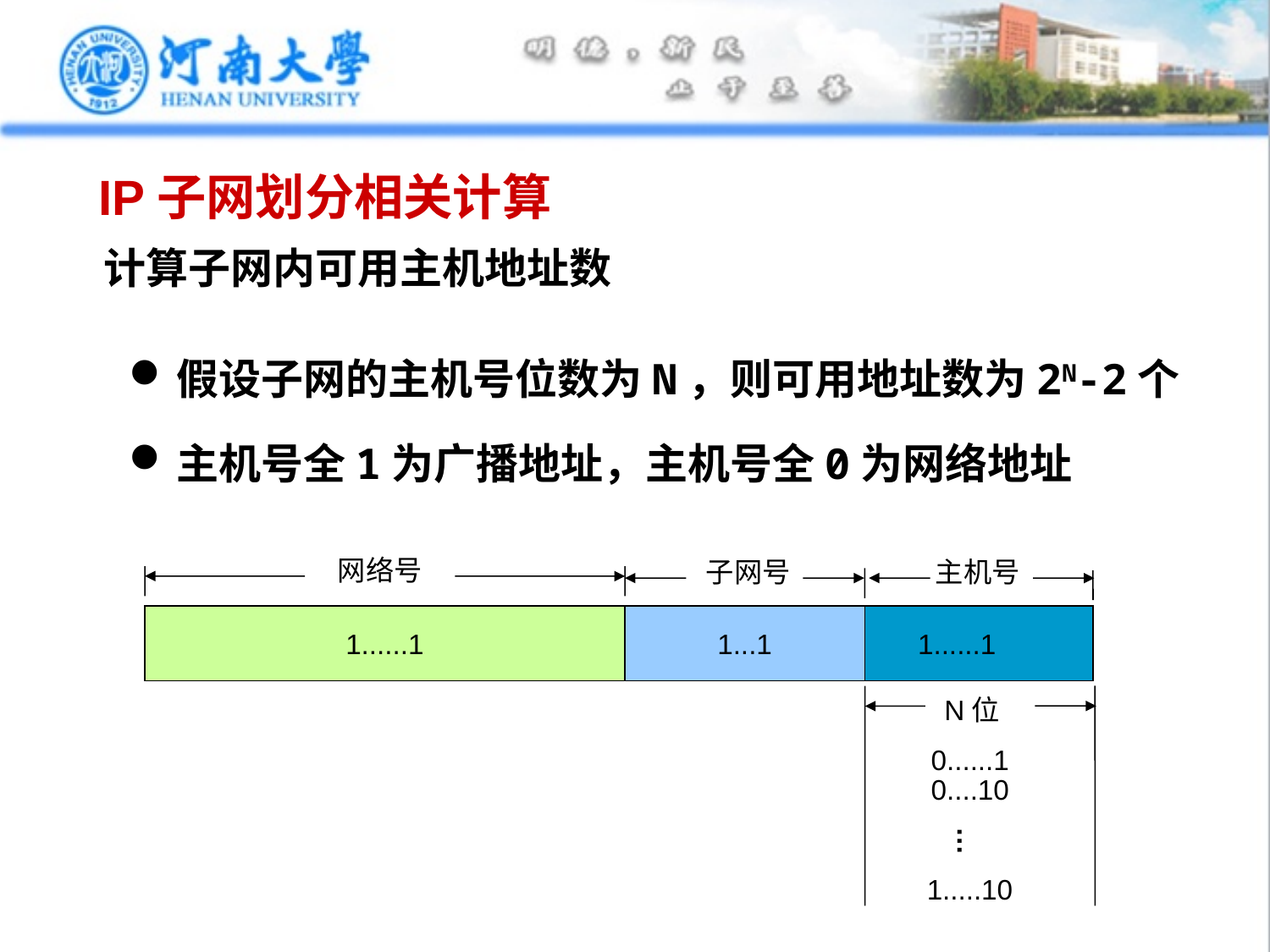

IP子网划分相关计算
# 计算子网内可用主机地址数
假设子网的主机号位数为N，则可用地址数为2N-2个
主机号全1为广播地址，主机号全0为网络地址
网络号
子网号
主机号

1...1
1......1
                         1......1

N位

0......1
0....10
…
1.....10